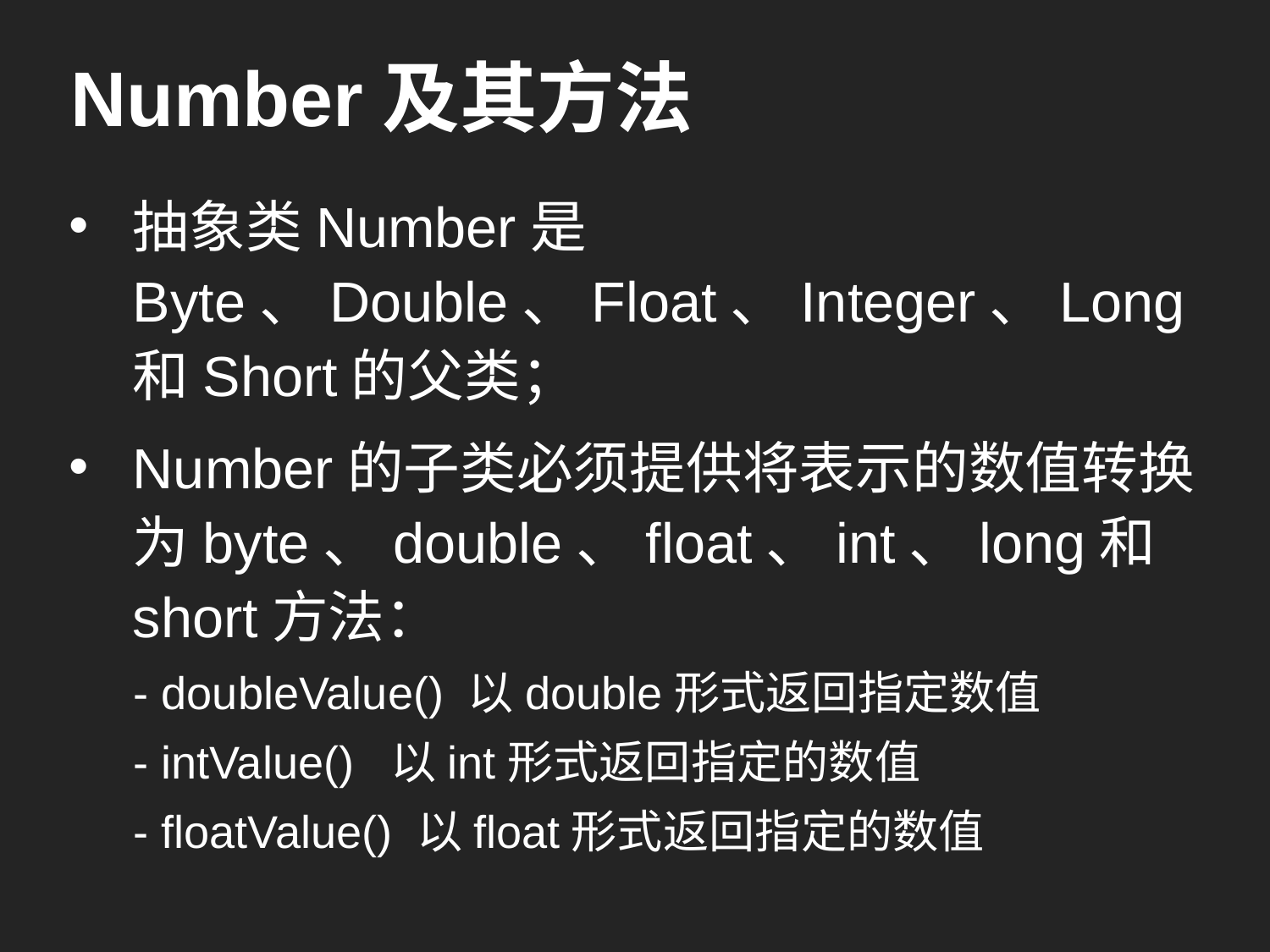

# Number及其方法
抽象类Number是Byte、Double、Float、Integer、Long和Short的父类；
Number的子类必须提供将表示的数值转换为byte、double、float、int、long和short方法：
- doubleValue() 以double形式返回指定数值
- intValue()  以int形式返回指定的数值
- floatValue() 以float形式返回指定的数值